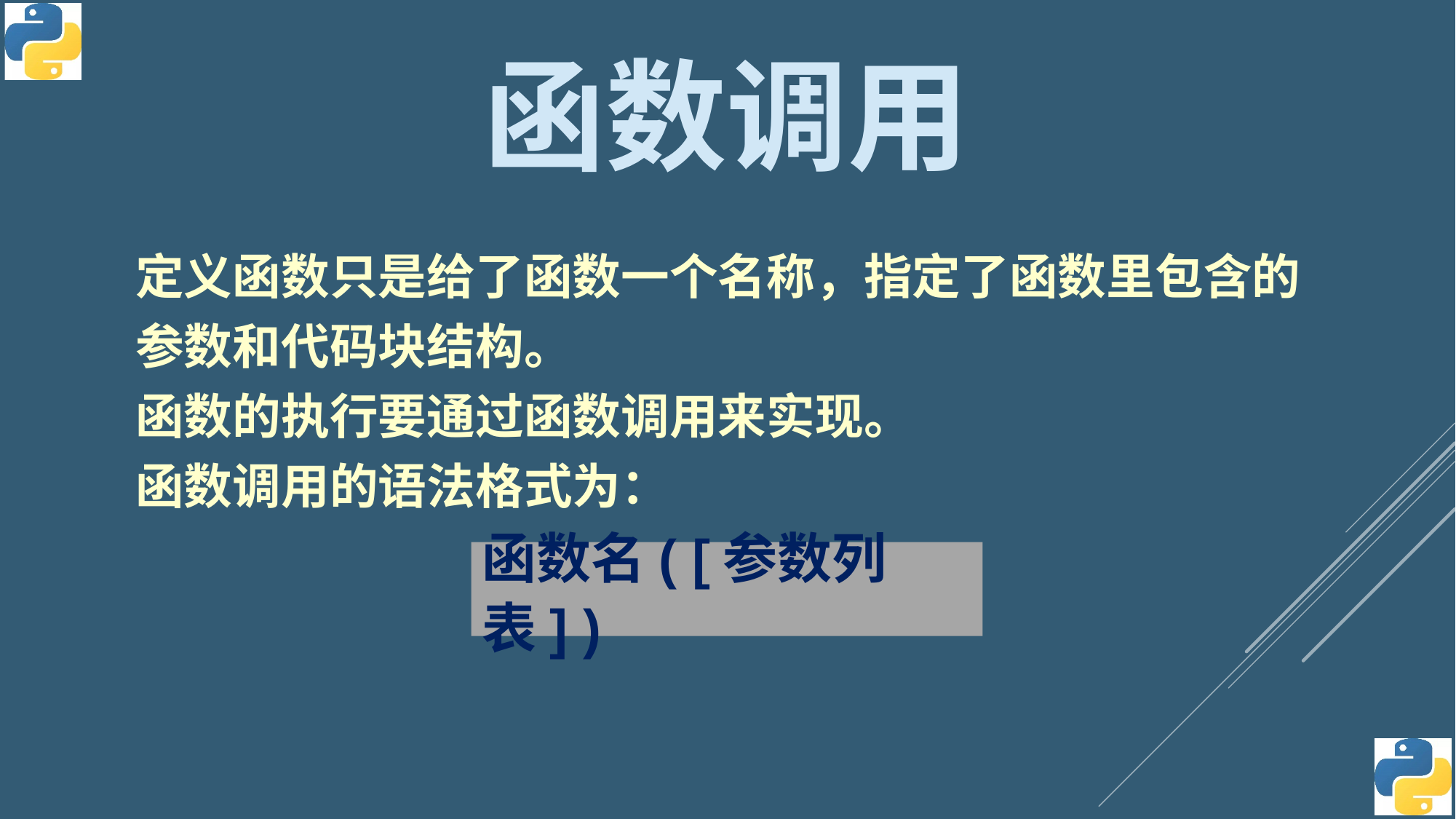

函数调用
定义函数只是给了函数一个名称，指定了函数里包含的参数和代码块结构。
函数的执行要通过函数调用来实现。
函数调用的语法格式为：
函数名( [参数列表] )